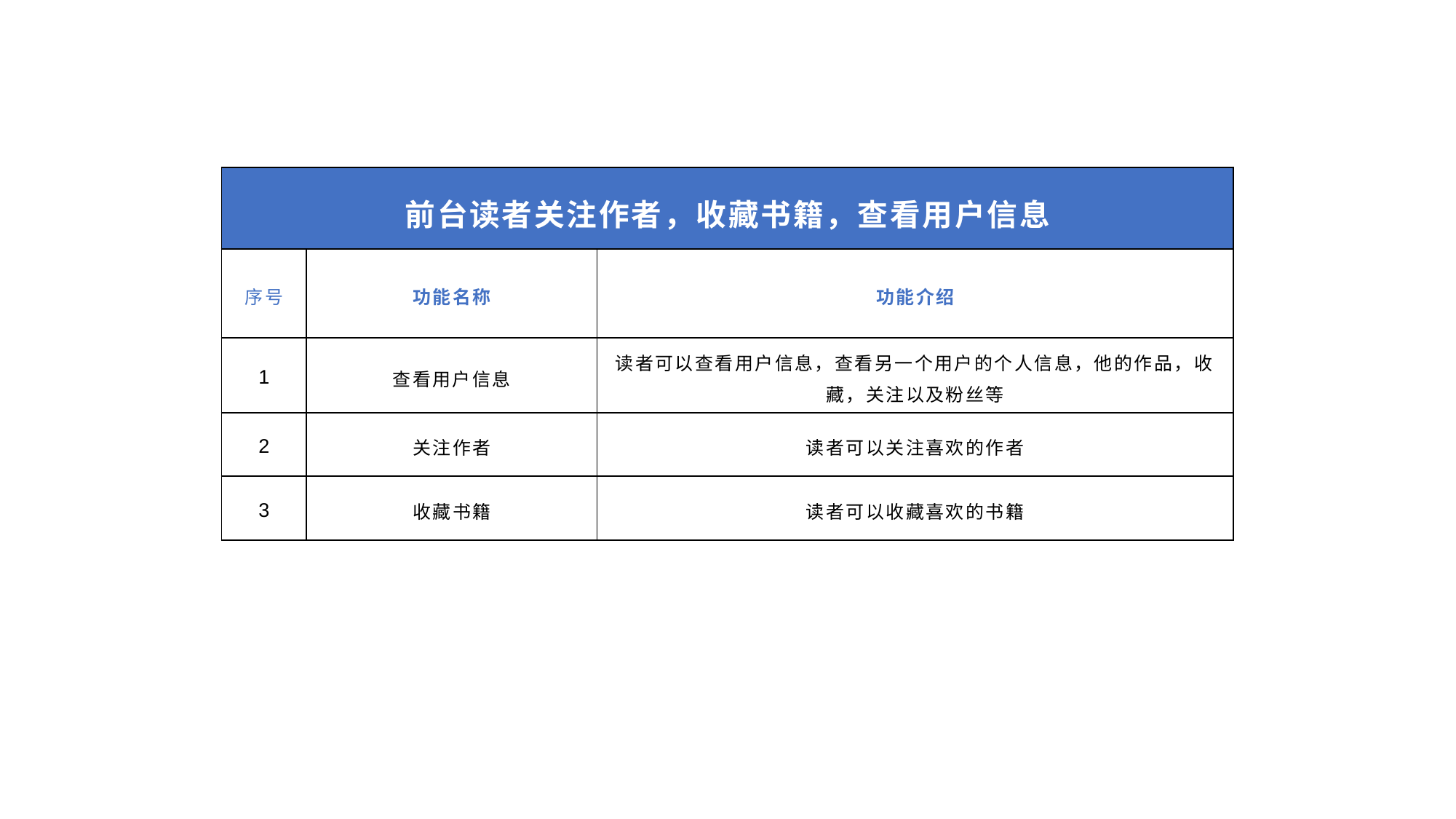

| 前台读者关注作者，收藏书籍，查看用户信息 |  |  |
| --- | --- | --- |
| 序号 | 功能名称 | 功能介绍 |
| 1 | 查看用户信息 | 读者可以查看用户信息，查看另一个用户的个人信息，他的作品，收藏，关注以及粉丝等 |
| 2 | 关注作者 | 读者可以关注喜欢的作者 |
| 3 | 收藏书籍 | 读者可以收藏喜欢的书籍 |